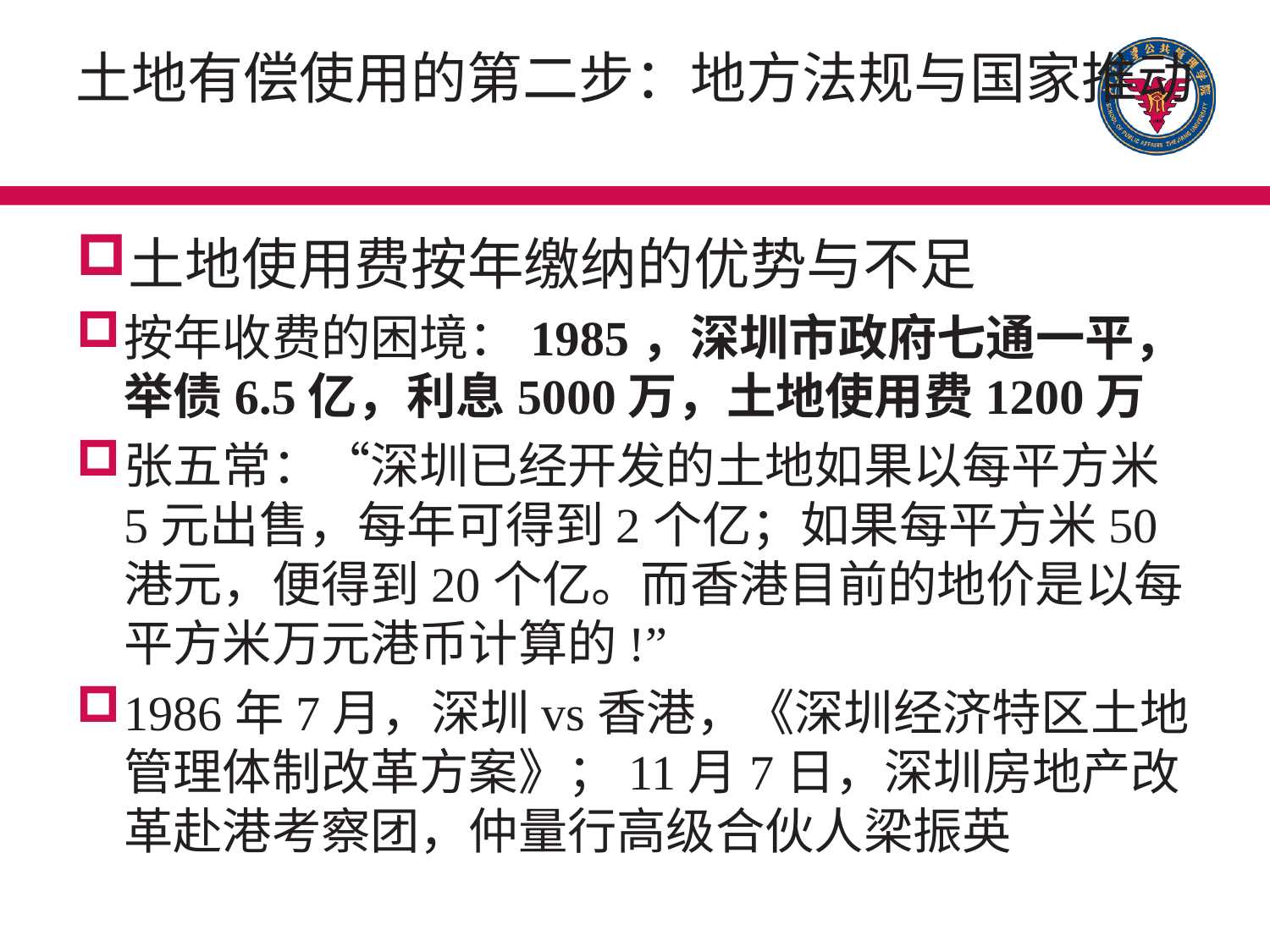

# 土地有偿使用的第二步：地方法规与国家推动
土地使用费按年缴纳的优势与不足
按年收费的困境：1985，深圳市政府七通一平，举债6.5亿，利息5000万，土地使用费1200万
张五常：“深圳已经开发的土地如果以每平方米5元出售，每年可得到2个亿；如果每平方米50港元，便得到20个亿。而香港目前的地价是以每平方米万元港币计算的!”
1986年7月，深圳vs香港，《深圳经济特区土地管理体制改革方案》；11月7日，深圳房地产改革赴港考察团，仲量行高级合伙人梁振英